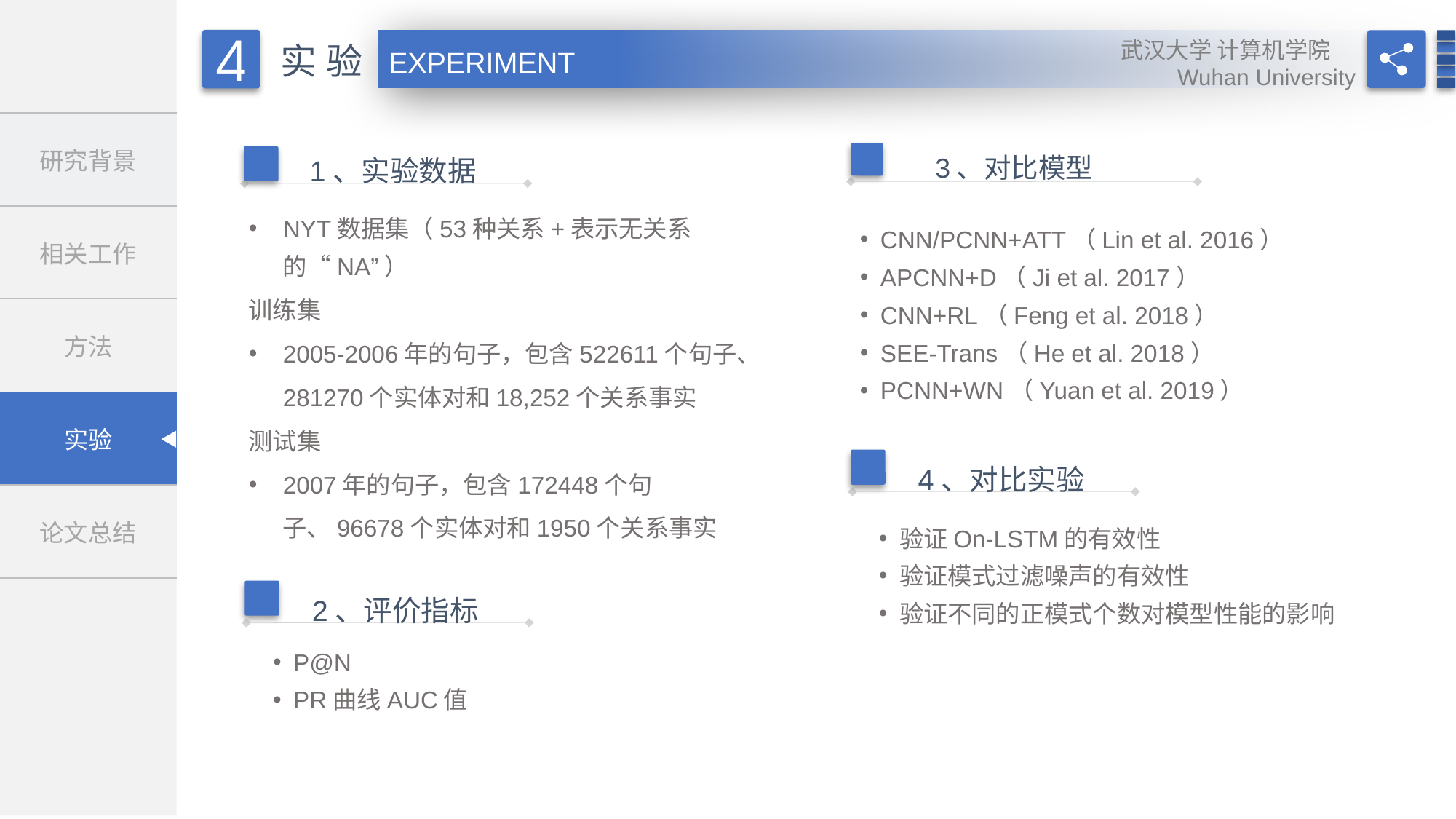

3、对比模型
1、实验数据

NYT数据集（53种关系+表示无关系的“NA”）
训练集
2005-2006年的句子，包含522611个句子、281270个实体对和18,252个关系事实
测试集
2007年的句子，包含172448个句子、96678个实体对和1950个关系事实
CNN/PCNN+ATT（Lin et al. 2016）
APCNN+D（Ji et al. 2017）
CNN+RL（Feng et al. 2018）
SEE-Trans（He et al. 2018）
PCNN+WN（Yuan et al. 2019）
4、对比实验

验证On-LSTM的有效性
验证模式过滤噪声的有效性
验证不同的正模式个数对模型性能的影响
2、评价指标

P@N
PR曲线AUC值